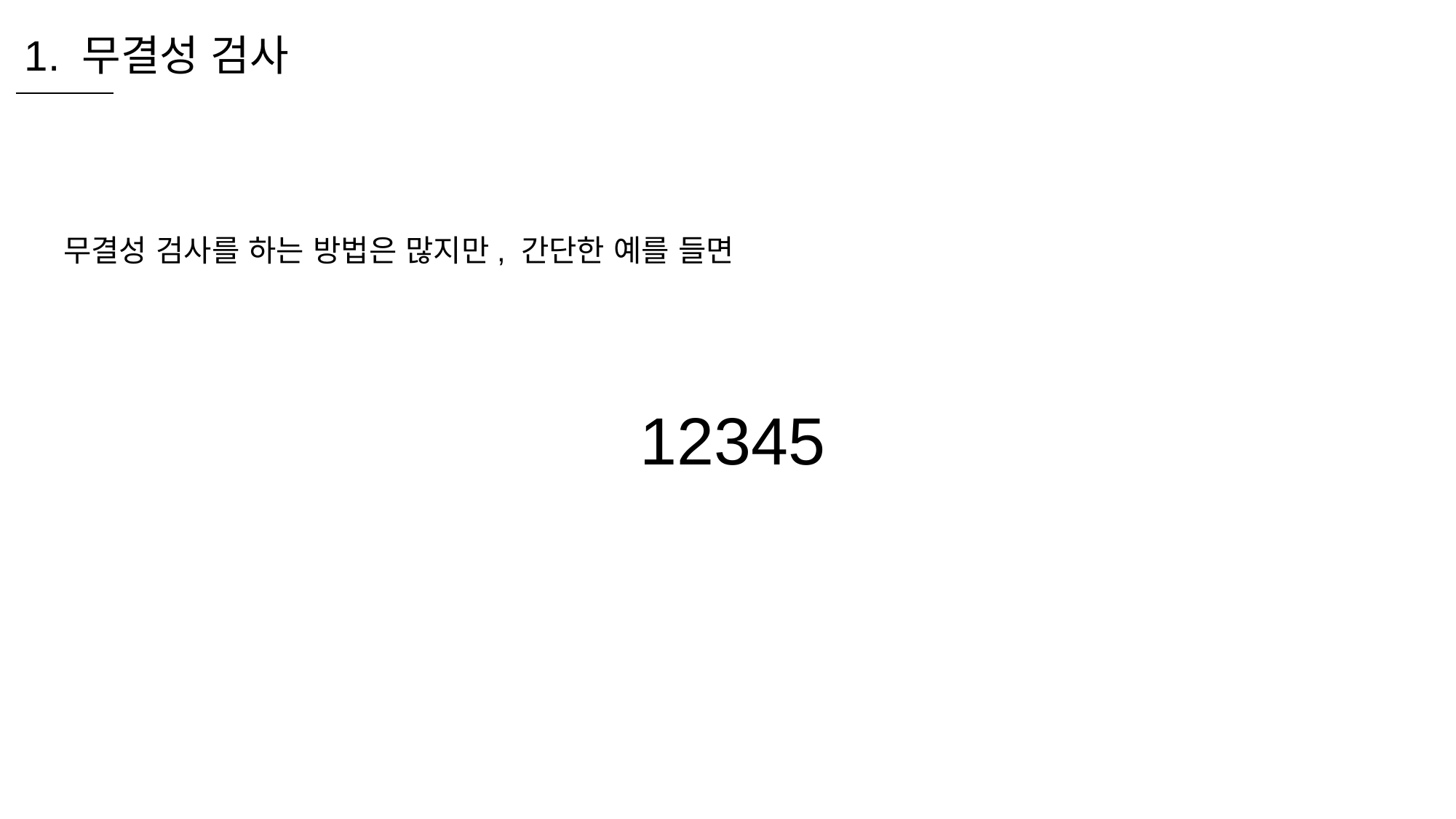

1. 무결성 검사
무결성 검사를 하는 방법은 많지만, 간단한 예를 들면
12345